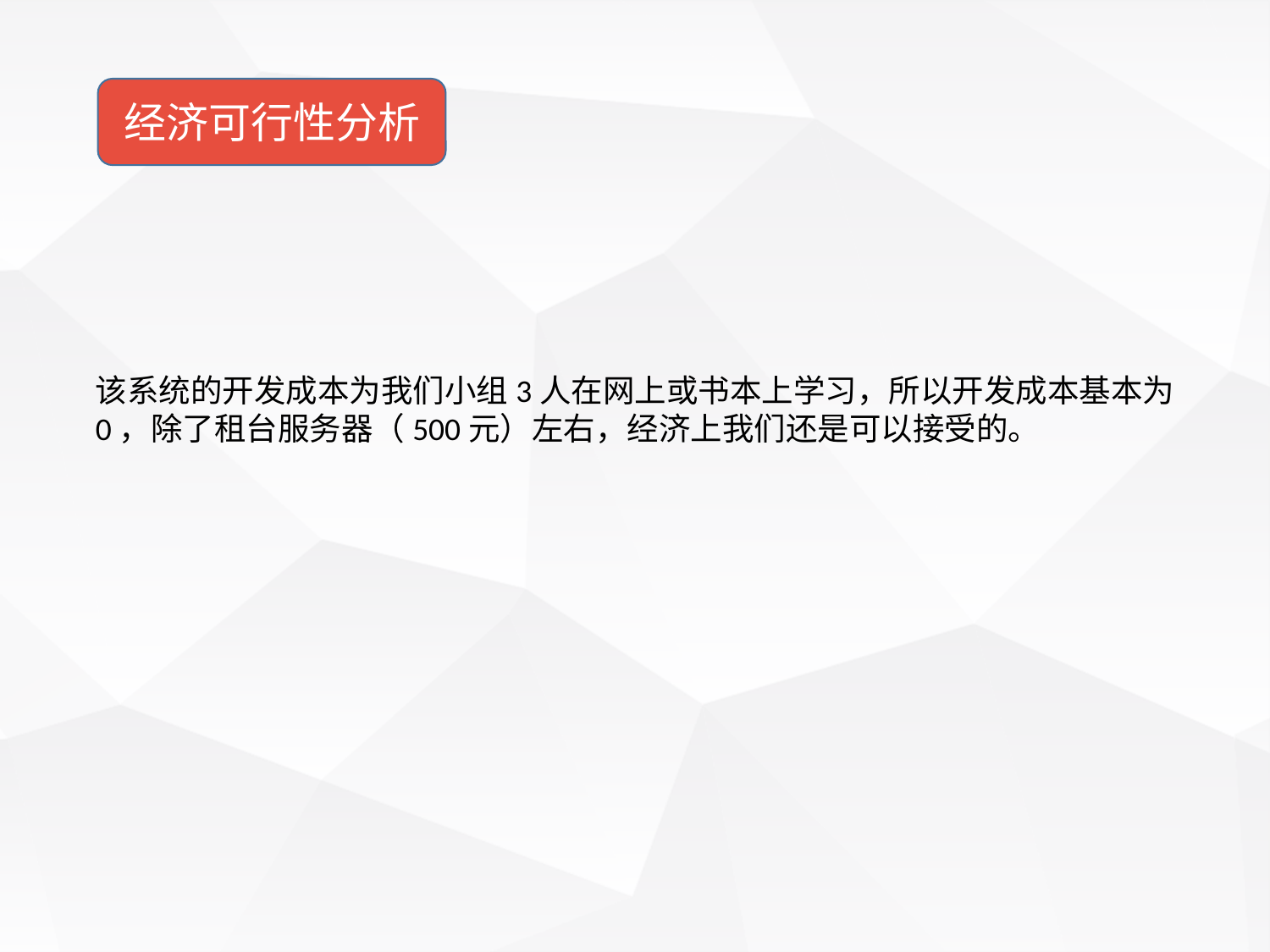

经济可行性分析
该系统的开发成本为我们小组3人在网上或书本上学习，所以开发成本基本为0，除了租台服务器（500元）左右，经济上我们还是可以接受的。